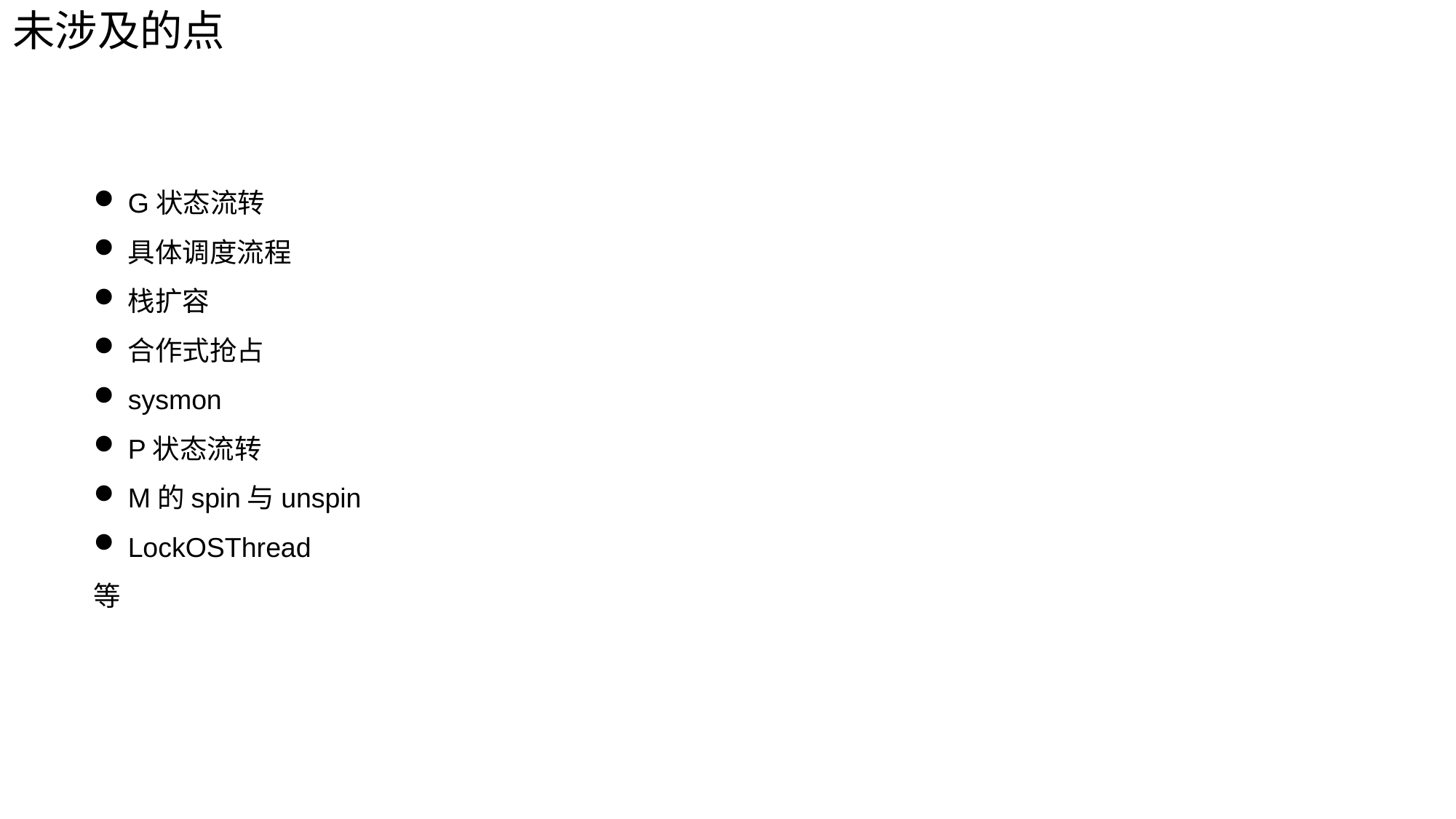

未涉及的点
G状态流转
具体调度流程
栈扩容
合作式抢占
sysmon
P状态流转
M的spin与unspin
LockOSThread
等